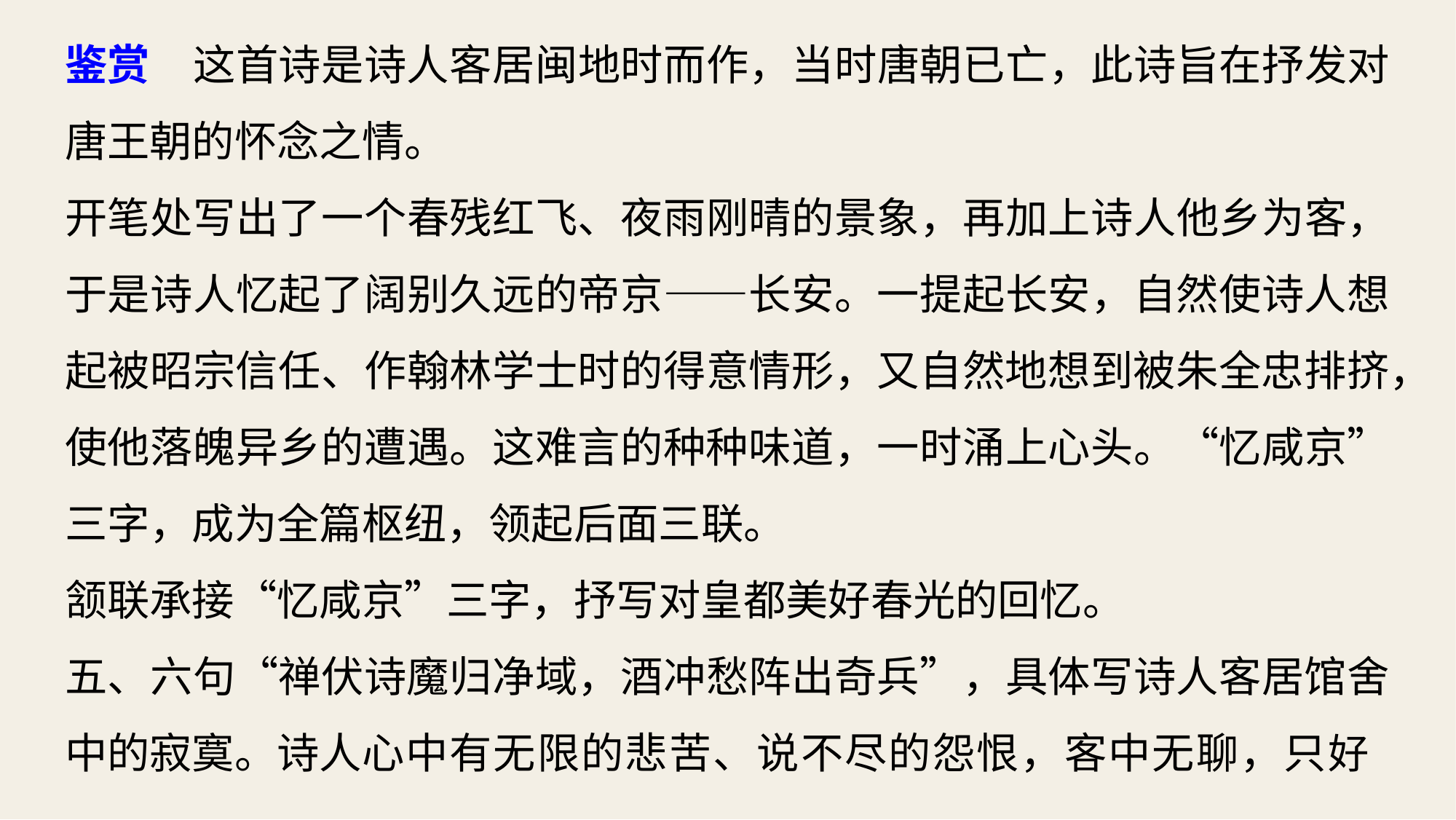

鉴赏　这首诗是诗人客居闽地时而作，当时唐朝已亡，此诗旨在抒发对唐王朝的怀念之情。
开笔处写出了一个春残红飞、夜雨刚晴的景象，再加上诗人他乡为客，于是诗人忆起了阔别久远的帝京——长安。一提起长安，自然使诗人想起被昭宗信任、作翰林学士时的得意情形，又自然地想到被朱全忠排挤，使他落魄异乡的遭遇。这难言的种种味道，一时涌上心头。“忆咸京”三字，成为全篇枢纽，领起后面三联。
颔联承接“忆咸京”三字，抒写对皇都美好春光的回忆。
五、六句“禅伏诗魔归净域，酒冲愁阵出奇兵”，具体写诗人客居馆舍中的寂寞。诗人心中有无限的悲苦、说不尽的怨恨，客中无聊，只好